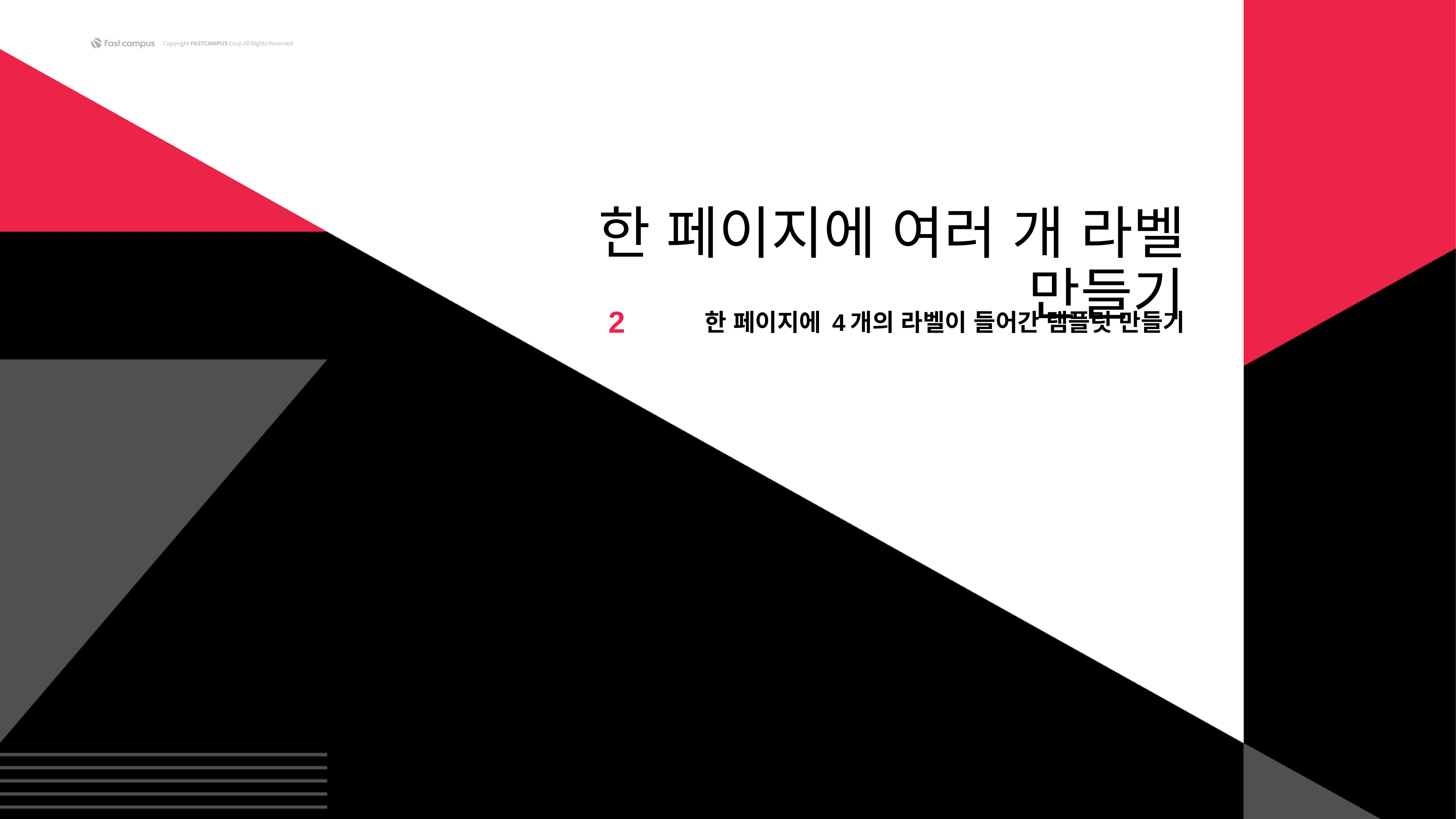

# 한 페이지에 여러 개 라벨 만들기
2
한 페이지에 4개의 라벨이 들어간 탬플릿 만들기